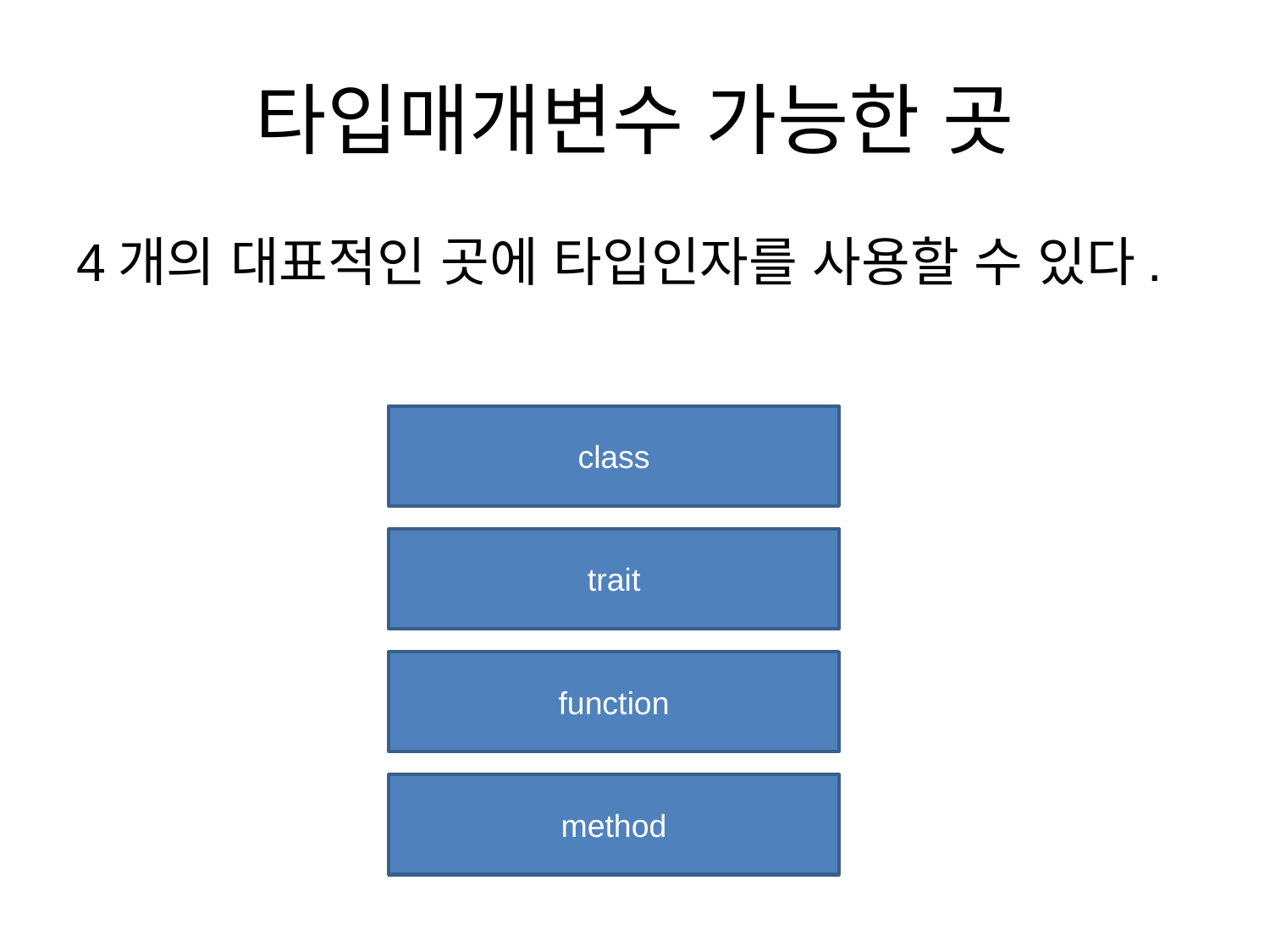

# 타입매개변수 가능한 곳
4개의 대표적인 곳에 타입인자를 사용할 수 있다.
class
trait
function
method